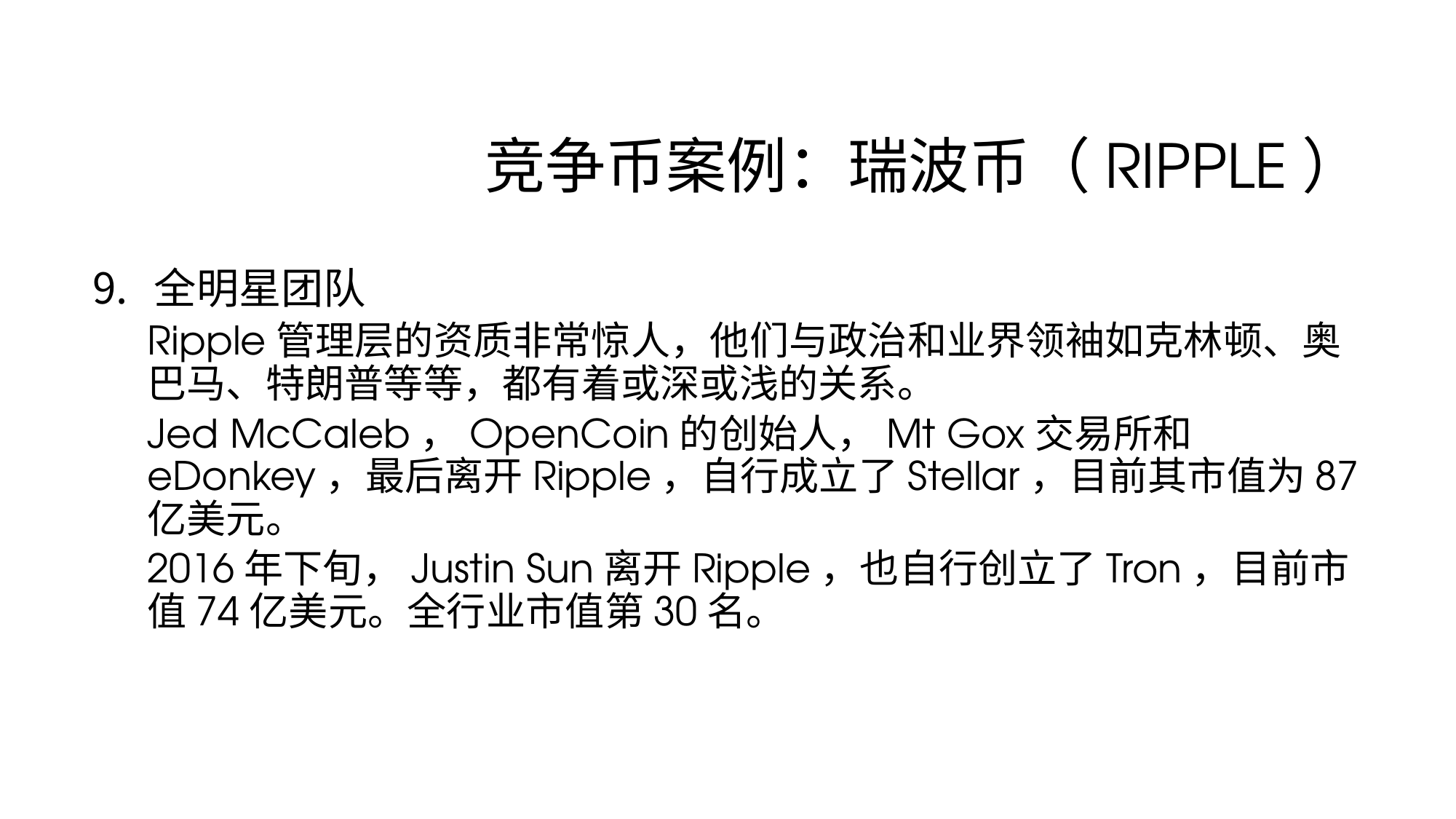

# 竞争币案例：瑞波币（Ripple）
全明星团队
Ripple管理层的资质非常惊人，他们与政治和业界领袖如克林顿、奥巴马、特朗普等等，都有着或深或浅的关系。
Jed McCaleb，OpenCoin的创始人，Mt Gox交易所和eDonkey，最后离开Ripple，自行成立了Stellar，目前其市值为87亿美元。
2016年下旬，Justin Sun离开Ripple，也自行创立了Tron，目前市值74亿美元。全行业市值第30名。